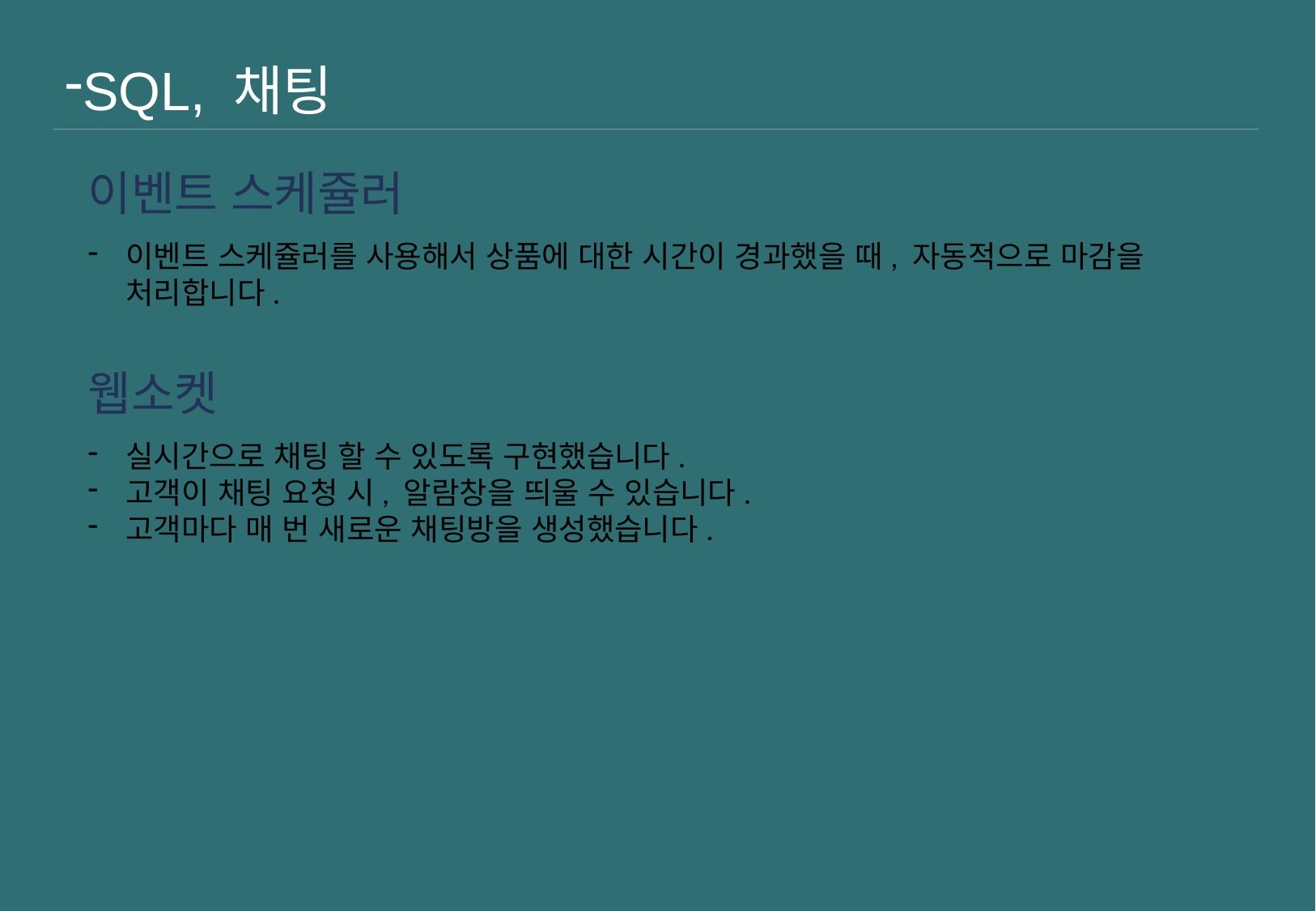

SQL, 채팅
이벤트 스케쥴러
이벤트 스케쥴러를 사용해서 상품에 대한 시간이 경과했을 때, 자동적으로 마감을   처리합니다.

웹소켓
실시간으로 채팅 할 수 있도록 구현했습니다.
고객이 채팅 요청 시, 알람창을 띄울 수 있습니다.
고객마다 매 번 새로운 채팅방을 생성했습니다.